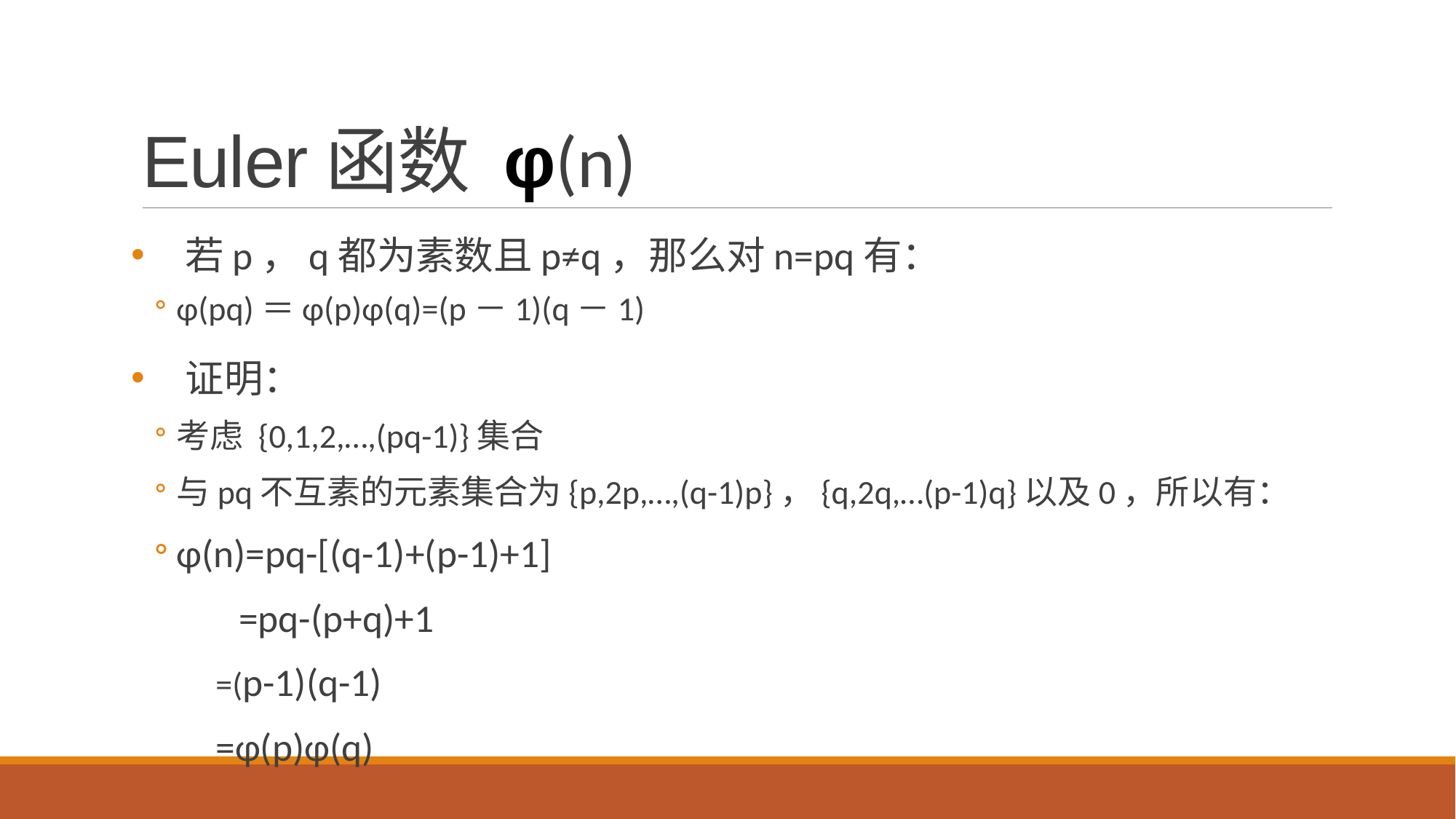

# Euler函数 φ(n)
若p，q都为素数且p≠q，那么对n=pq有：
φ(pq)＝φ(p)φ(q)=(p－1)(q－1)
证明：
考虑 {0,1,2,…,(pq-1)}集合
与pq不互素的元素集合为{p,2p,…,(q-1)p}，{q,2q,…(p-1)q}以及0，所以有：
φ(n)=pq-[(q-1)+(p-1)+1]
       =pq-(p+q)+1
	    =(p-1)(q-1)
	    =φ(p)φ(q)